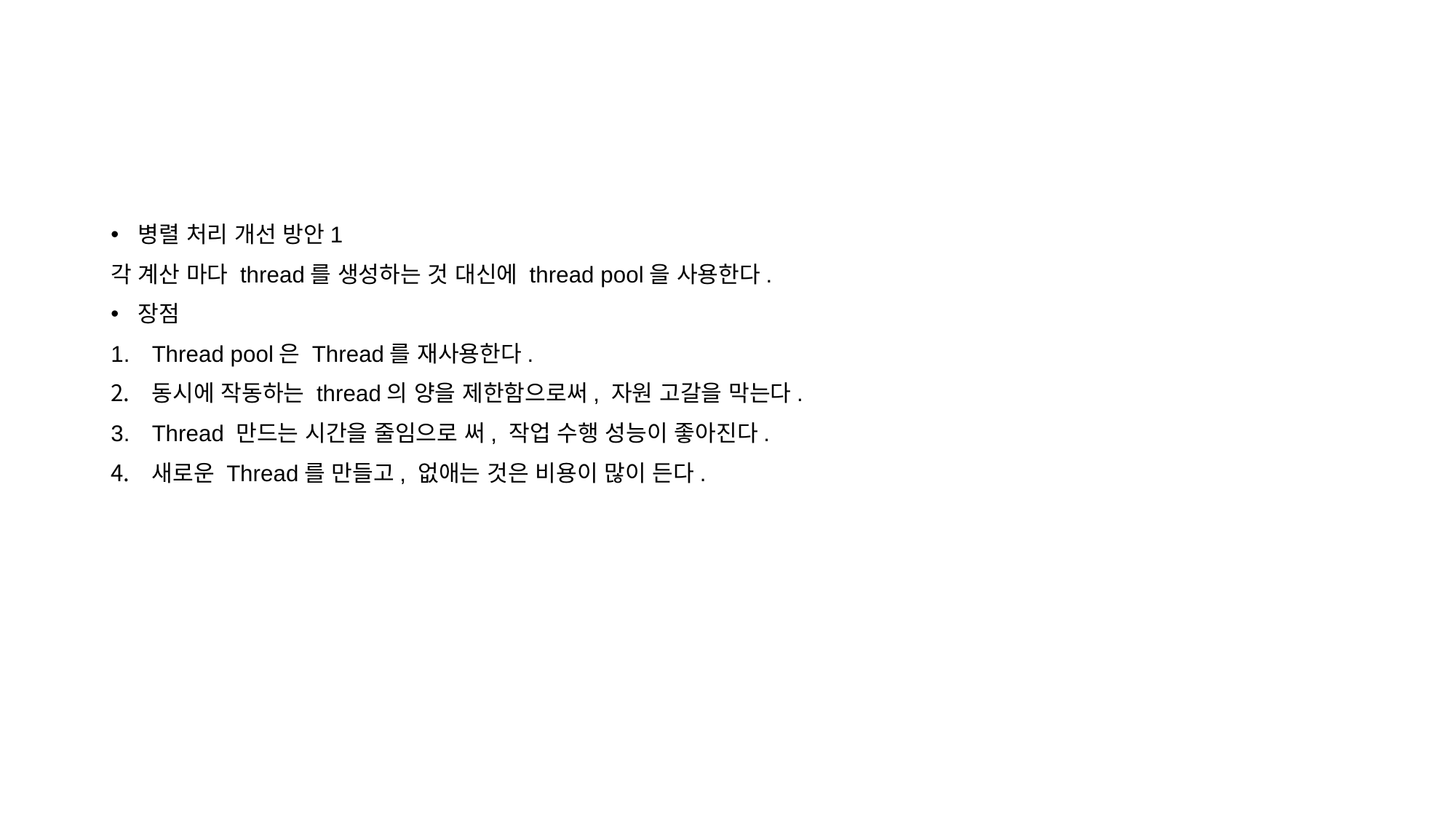

#
병렬 처리 개선 방안1
각 계산 마다 thread를 생성하는 것 대신에 thread pool을 사용한다.
장점
Thread pool은 Thread를 재사용한다.
동시에 작동하는 thread의 양을 제한함으로써, 자원 고갈을 막는다.
Thread 만드는 시간을 줄임으로 써, 작업 수행 성능이 좋아진다.
새로운 Thread를 만들고, 없애는 것은 비용이 많이 든다.